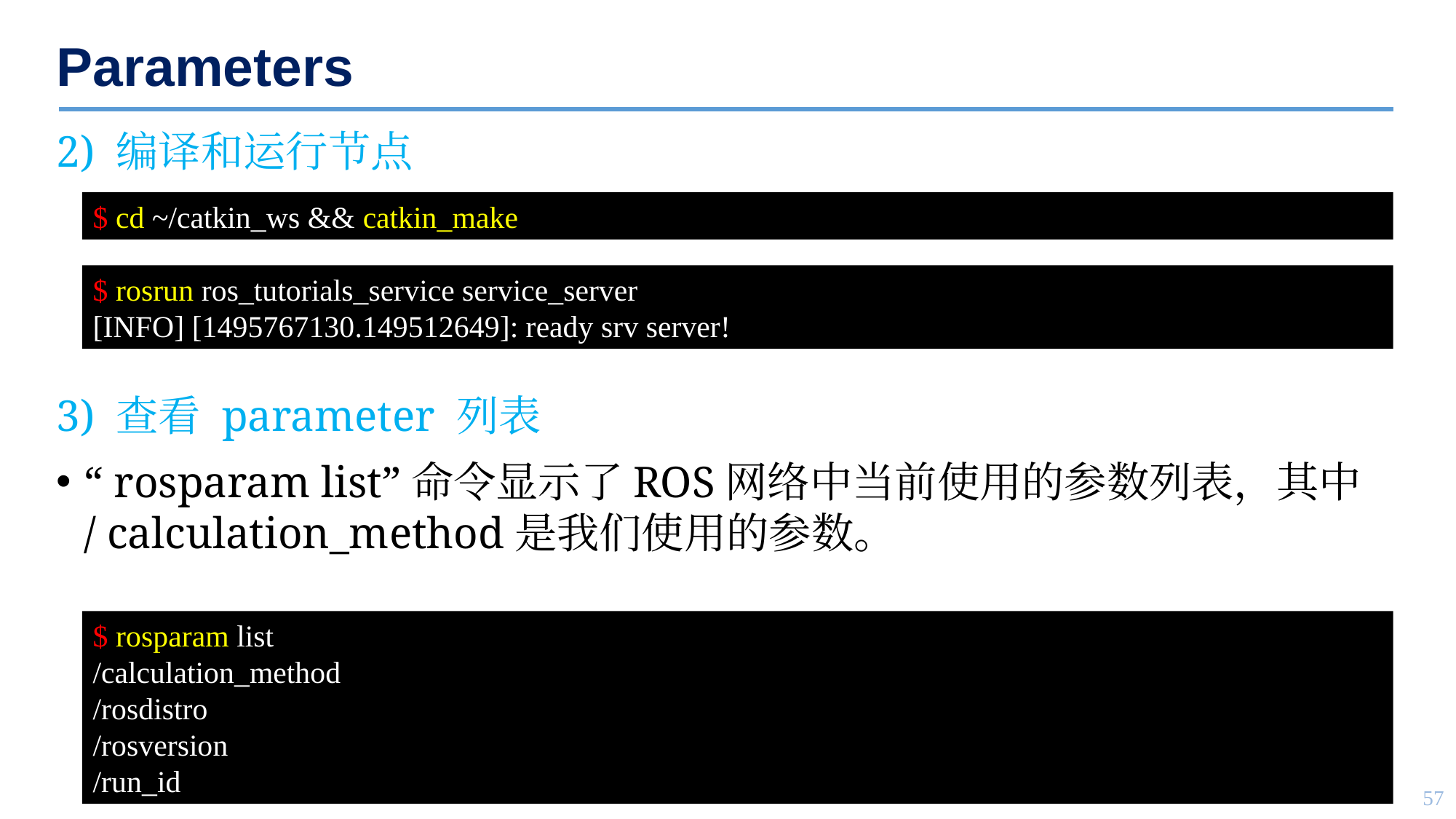

# Parameters
2) 编译和运行节点

3) 查看 parameter 列表
“ rosparam list”命令显示了ROS网络中当前使用的参数列表，其中/ calculation_method是我们使用的参数。
$ cd ~/catkin_ws && catkin_make
$ rosrun ros_tutorials_service service_server
[INFO] [1495767130.149512649]: ready srv server!
$ rosparam list
/calculation_method
/rosdistro
/rosversion
/run_id
57